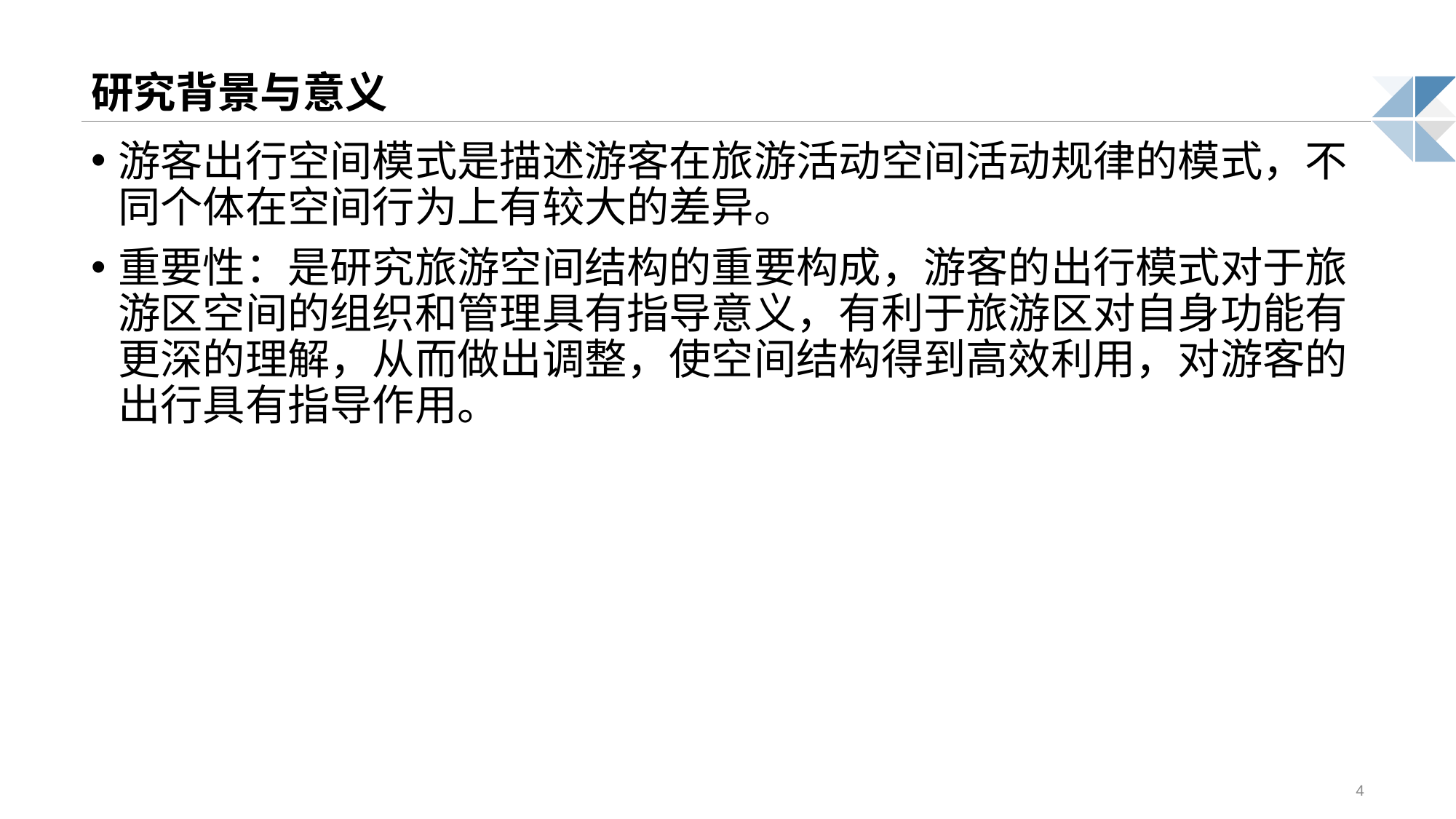

# 研究背景与意义
游客出行空间模式是描述游客在旅游活动空间活动规律的模式，不同个体在空间行为上有较大的差异。
重要性：是研究旅游空间结构的重要构成，游客的出行模式对于旅游区空间的组织和管理具有指导意义，有利于旅游区对自身功能有更深的理解，从而做出调整，使空间结构得到高效利用，对游客的出行具有指导作用。
4